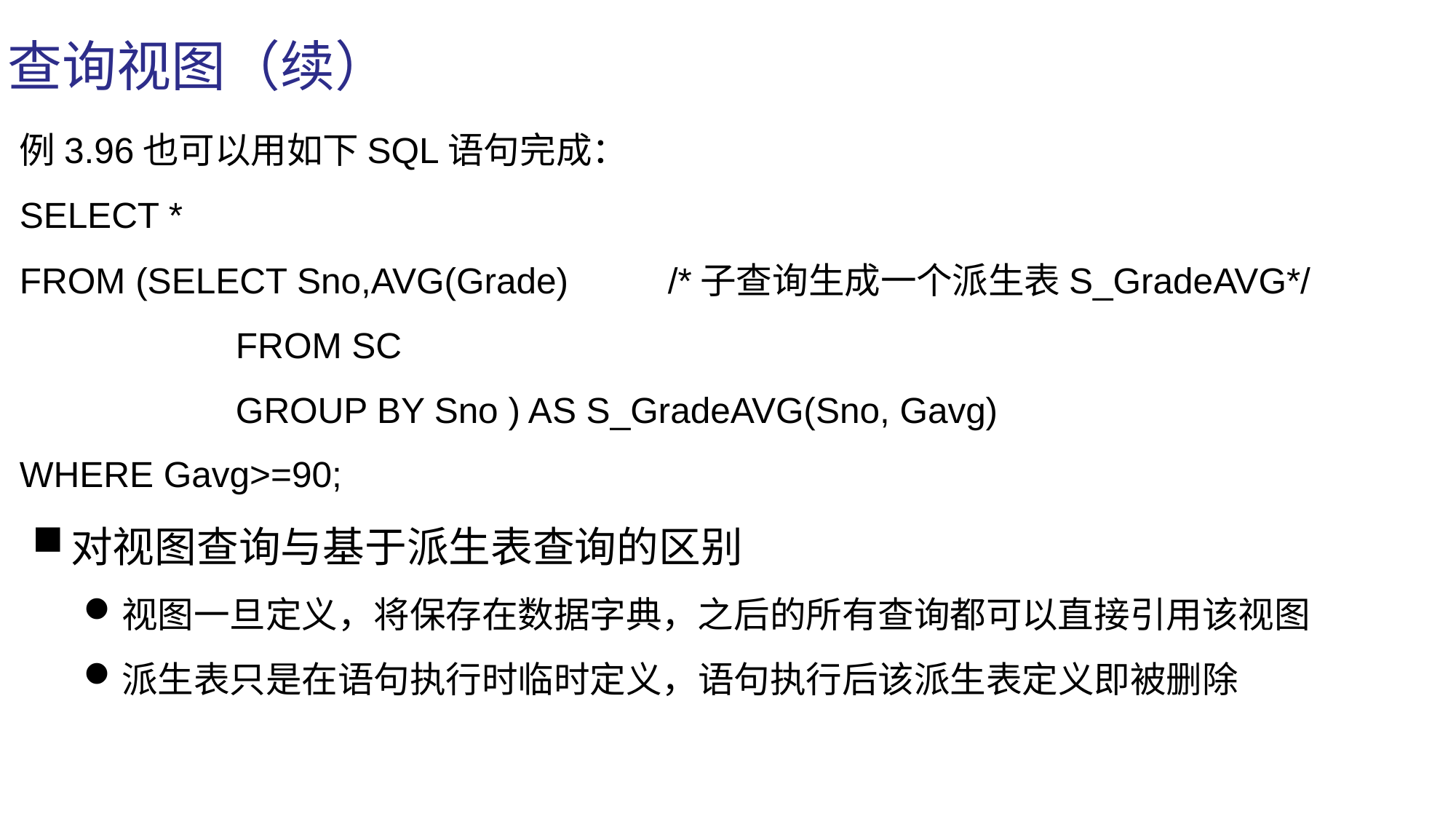

查询视图（续）
例3.96也可以用如下SQL语句完成：
SELECT *
FROM (SELECT Sno,AVG(Grade) 		/*子查询生成一个派生表S_GradeAVG*/
	   	FROM SC
 	   	GROUP BY Sno ) AS S_GradeAVG(Sno, Gavg)
WHERE Gavg>=90;
对视图查询与基于派生表查询的区别
视图一旦定义，将保存在数据字典，之后的所有查询都可以直接引用该视图
派生表只是在语句执行时临时定义，语句执行后该派生表定义即被删除